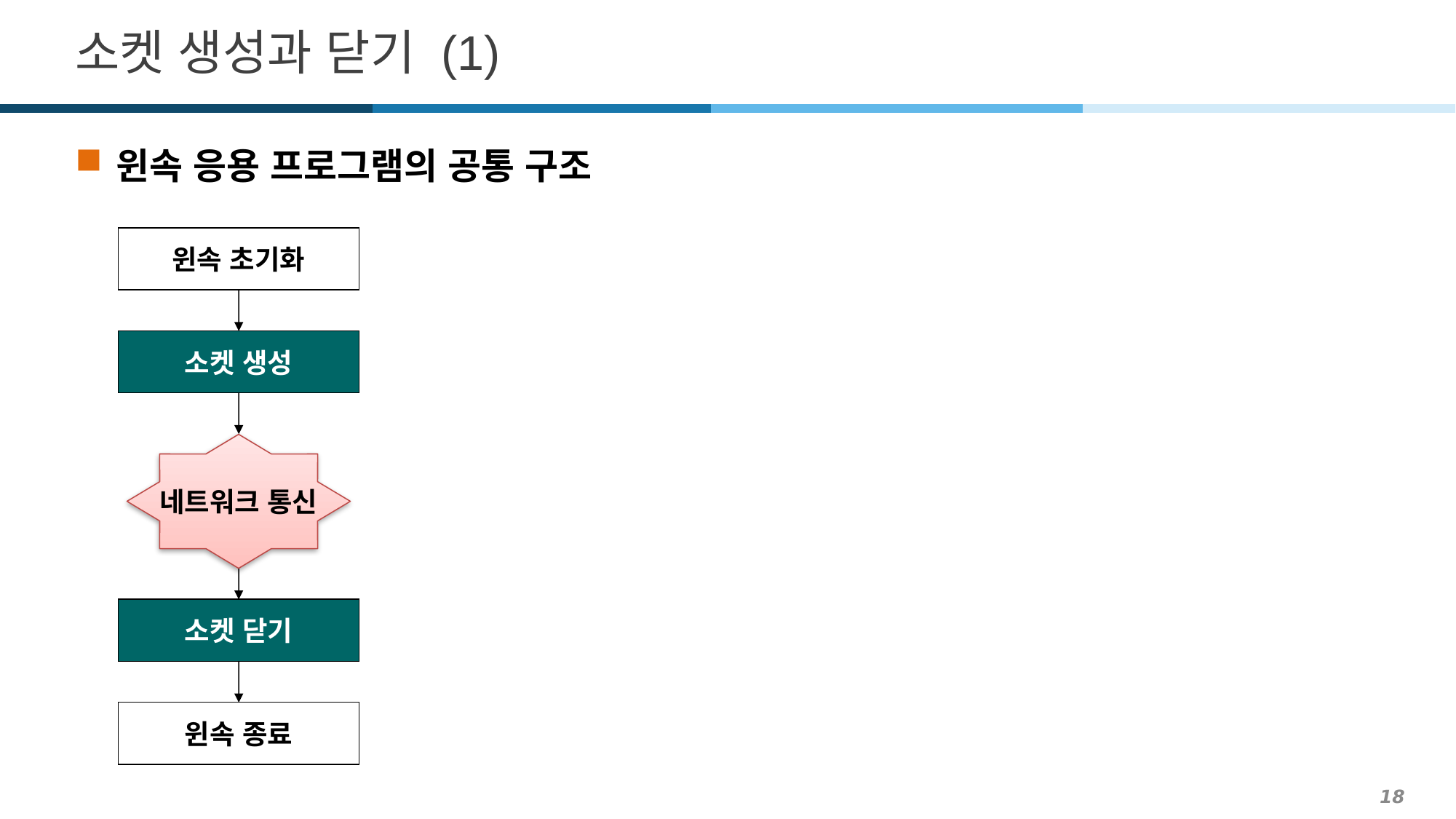

# 소켓 생성과 닫기 (1)
윈속 응용 프로그램의 공통 구조
윈속 초기화

소켓 생성

네트워크 통신

소켓 닫기

윈속 종료